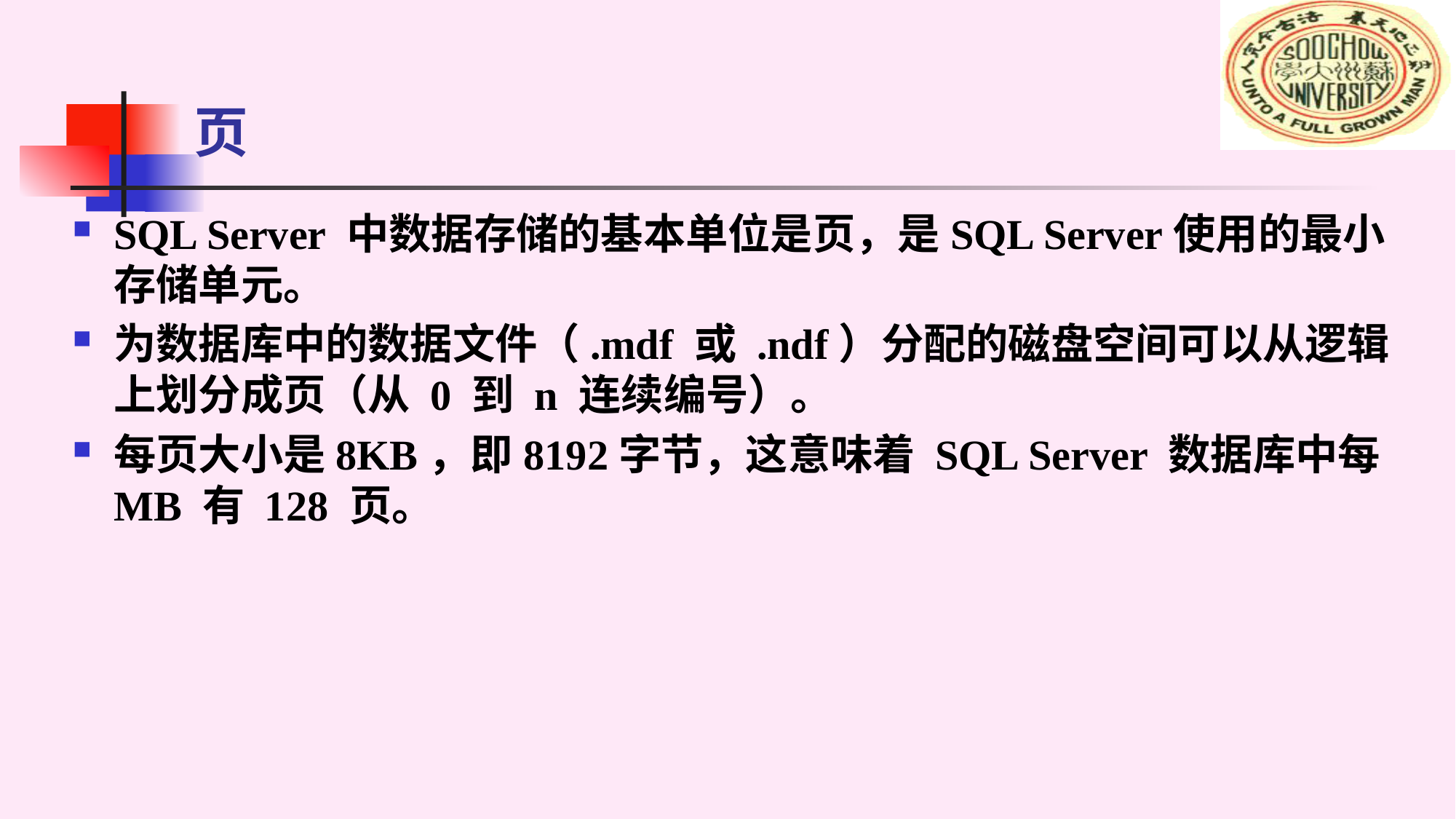

# 页
SQL Server 中数据存储的基本单位是页，是SQL Server使用的最小存储单元。
为数据库中的数据文件（.mdf 或 .ndf）分配的磁盘空间可以从逻辑上划分成页（从 0 到 n 连续编号）。
每页大小是8KB，即8192字节，这意味着 SQL Server 数据库中每 MB 有 128 页。